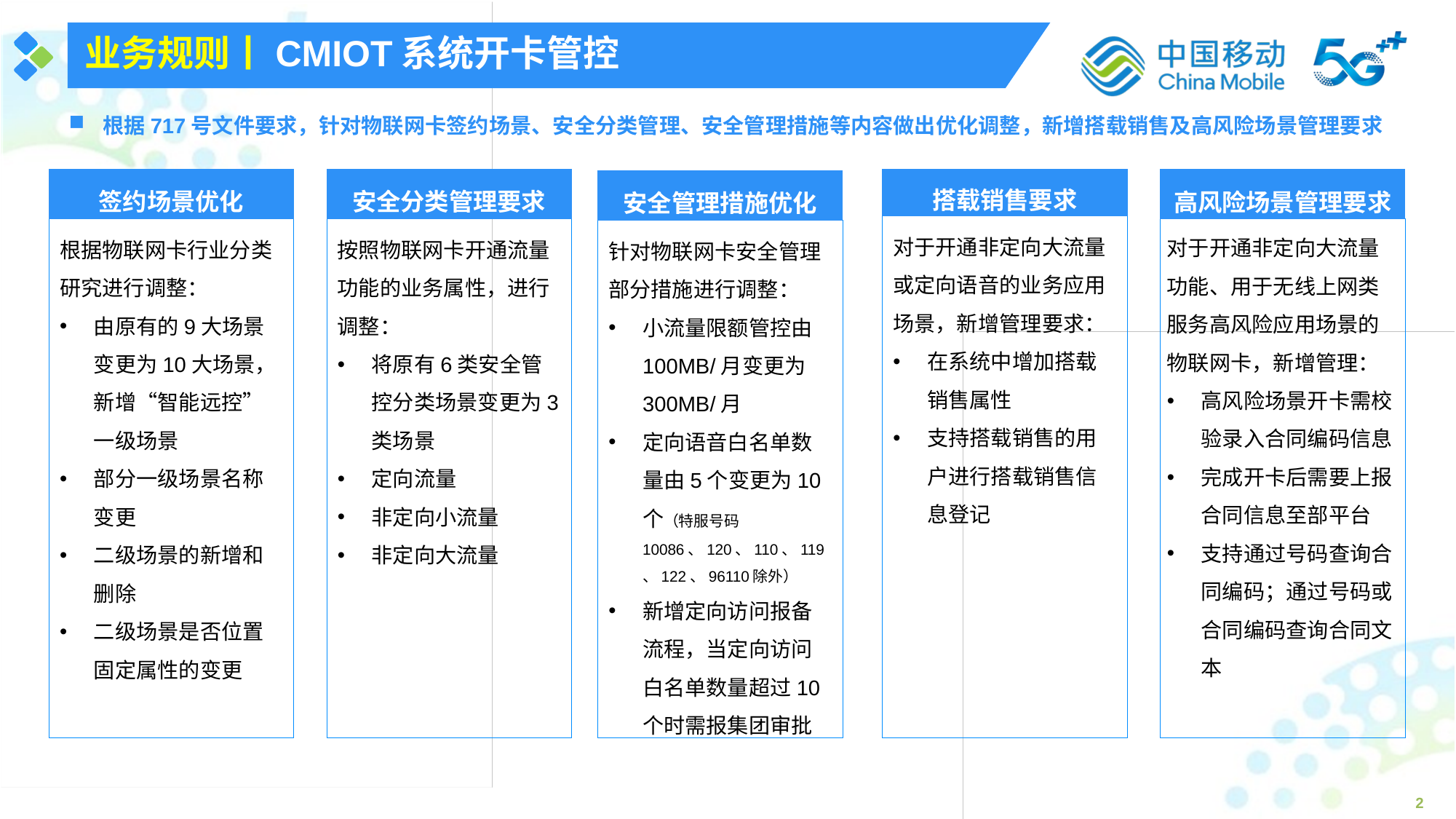

业务规则丨CMIOT系统开卡管控

根据717号文件要求，针对物联网卡签约场景、安全分类管理、安全管理措施等内容做出优化调整，新增搭载销售及高风险场景管理要求
签约场景优化

根据物联网卡行业分类研究进行调整：
由原有的9大场景变更为10大场景，新增“智能远控”一级场景
部分一级场景名称变更
二级场景的新增和删除
二级场景是否位置固定属性的变更

搭载销售要求
安全分类管理要求

按照物联网卡开通流量功能的业务属性，进行调整：
将原有6类安全管控分类场景变更为3类场景
定向流量
非定向小流量
非定向大流量
高风险场景管理要求
对于开通非定向大流量功能、用于无线上网类服务高风险应用场景的物联网卡，新增管理：
高风险场景开卡需校验录入合同编码信息
完成开卡后需要上报合同信息至部平台
支持通过号码查询合同编码；通过号码或合同编码查询合同文本
安全管理措施优化

针对物联网卡安全管理部分措施进行调整：
小流量限额管控由100MB/月变更为300MB/月
定向语音白名单数量由5个变更为10个（特服号码10086、120、110、119、122、96110除外）
新增定向访问报备流程，当定向访问白名单数量超过10个时需报集团审批

对于开通非定向大流量或定向语音的业务应用场景，新增管理要求：
在系统中增加搭载销售属性
支持搭载销售的用户进行搭载销售信息登记